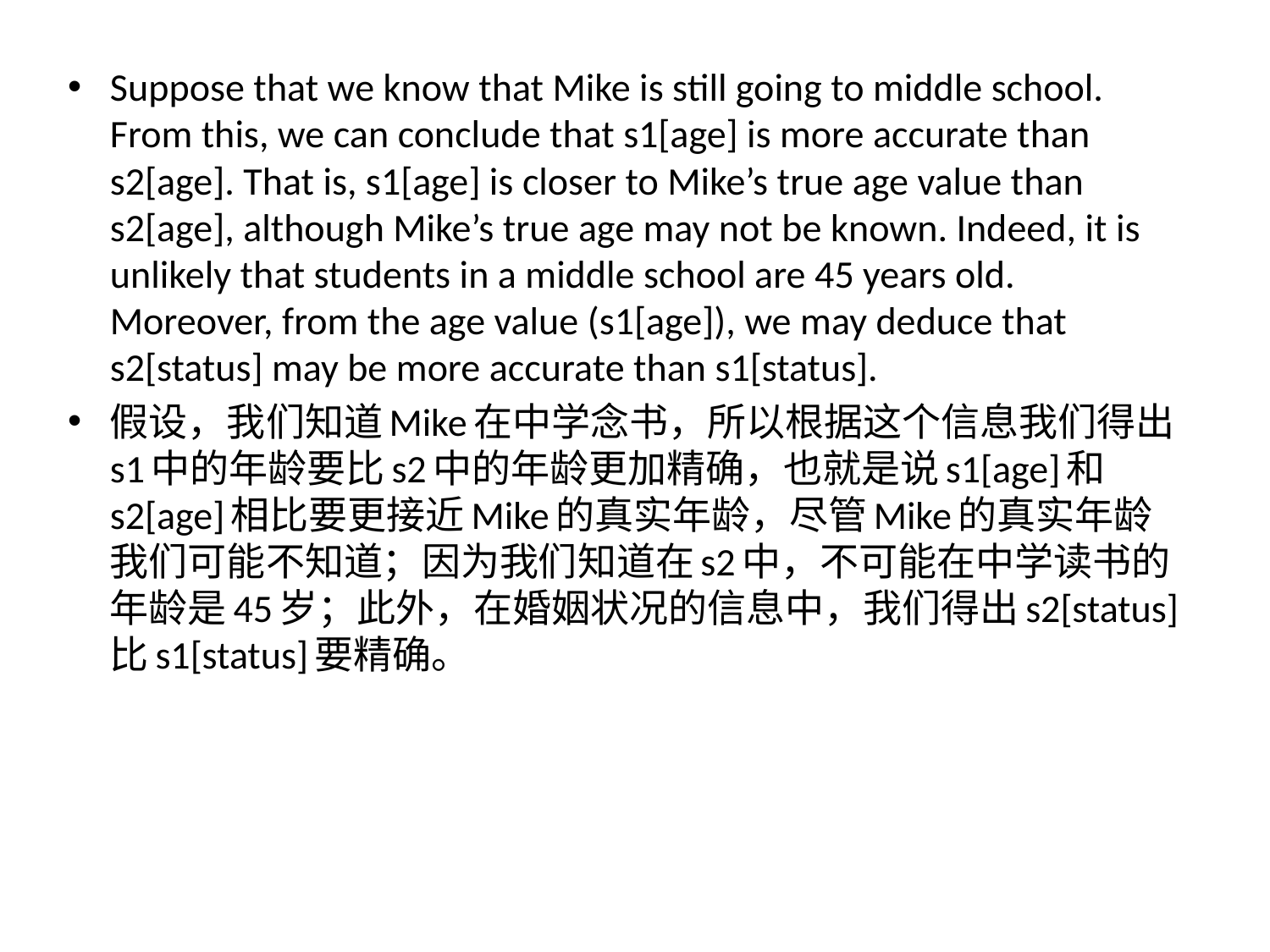

Suppose that we know that Mike is still going to middle school. From this, we can conclude that s1[age] is more accurate than s2[age]. That is, s1[age] is closer to Mike’s true age value than s2[age], although Mike’s true age may not be known. Indeed, it is unlikely that students in a middle school are 45 years old. Moreover, from the age value (s1[age]), we may deduce that s2[status] may be more accurate than s1[status].
假设，我们知道Mike在中学念书，所以根据这个信息我们得出s1中的年龄要比s2中的年龄更加精确，也就是说s1[age]和s2[age]相比要更接近Mike的真实年龄，尽管Mike的真实年龄我们可能不知道；因为我们知道在s2中，不可能在中学读书的年龄是45岁；此外，在婚姻状况的信息中，我们得出s2[status]比s1[status]要精确。